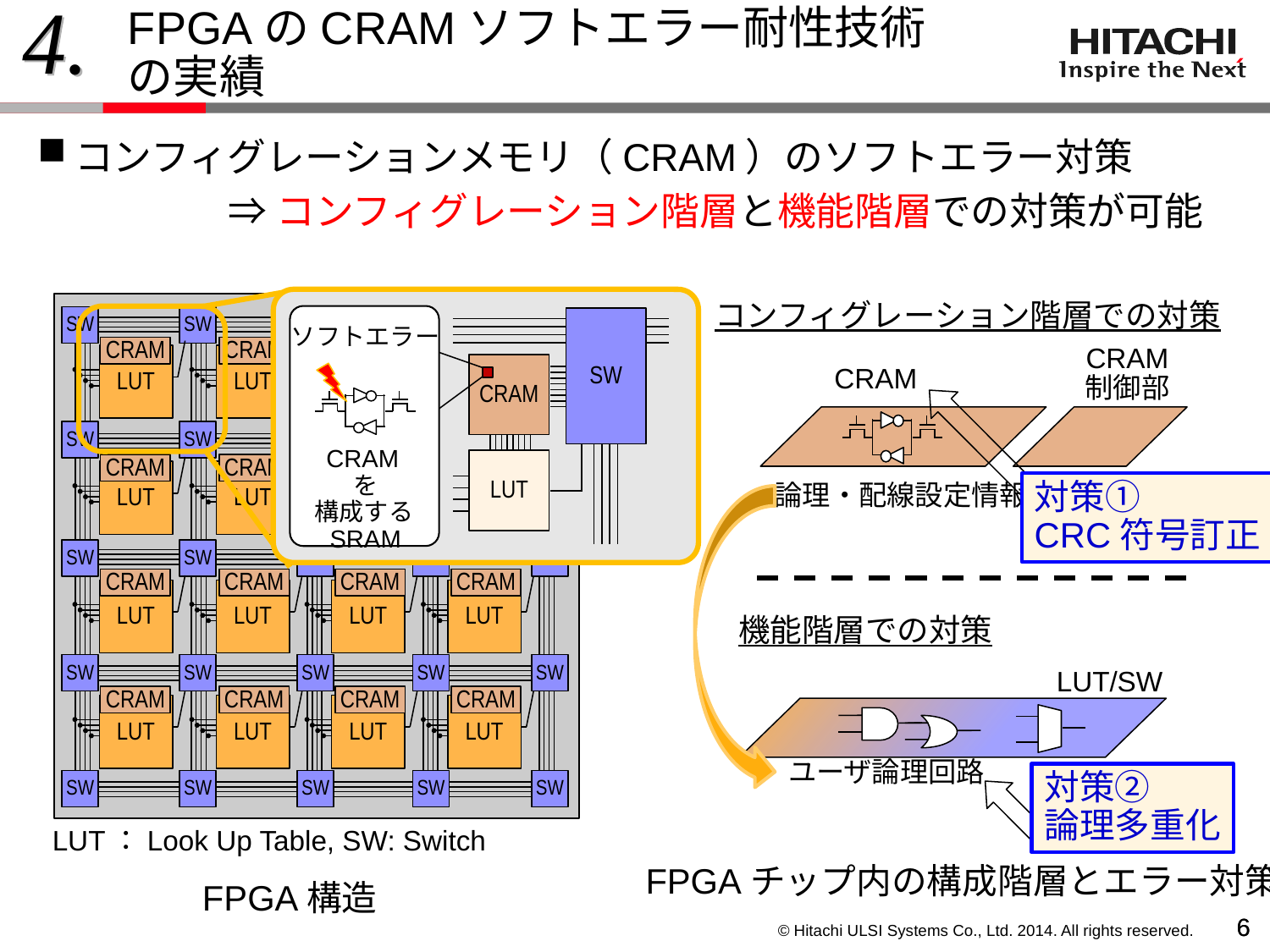

4.
# FPGAのCRAMソフトエラー耐性技術の実績
コンフィグレーションメモリ（CRAM）のソフトエラー対策
                      ⇒コンフィグレーション階層と機能階層での対策が可能

SW
ソフトエラー
CRAM

CRAMを
構成するSRAM
LUT

コンフィグレーション階層での対策

SW
SW
SW
SW
SW

LUT

LUT

LUT

LUT

LUT

LUT

LUT

LUT

LUT

LUT

LUT

LUT

LUT

LUT

LUT

LUT
SW
SW
SW
SW
SW
SW
SW
SW
SW
SW
SW
SW
SW
SW
SW
SW
SW
SW
SW
SW
CRAM
CRAM
CRAM
CRAM
CRAM
制御部
CRAM

CRAM
CRAM
CRAM
CRAM
対策①
CRC符号訂正
論理・配線設定情報

CRAM
CRAM
CRAM
CRAM
機能階層での対策
LUT/SW
CRAM
CRAM
CRAM
CRAM

ユーザ論理回路
対策②
論理多重化

LUT：Look Up Table, SW: Switch
FPGAチップ内の構成階層とエラー対策
FPGA構造
6
6